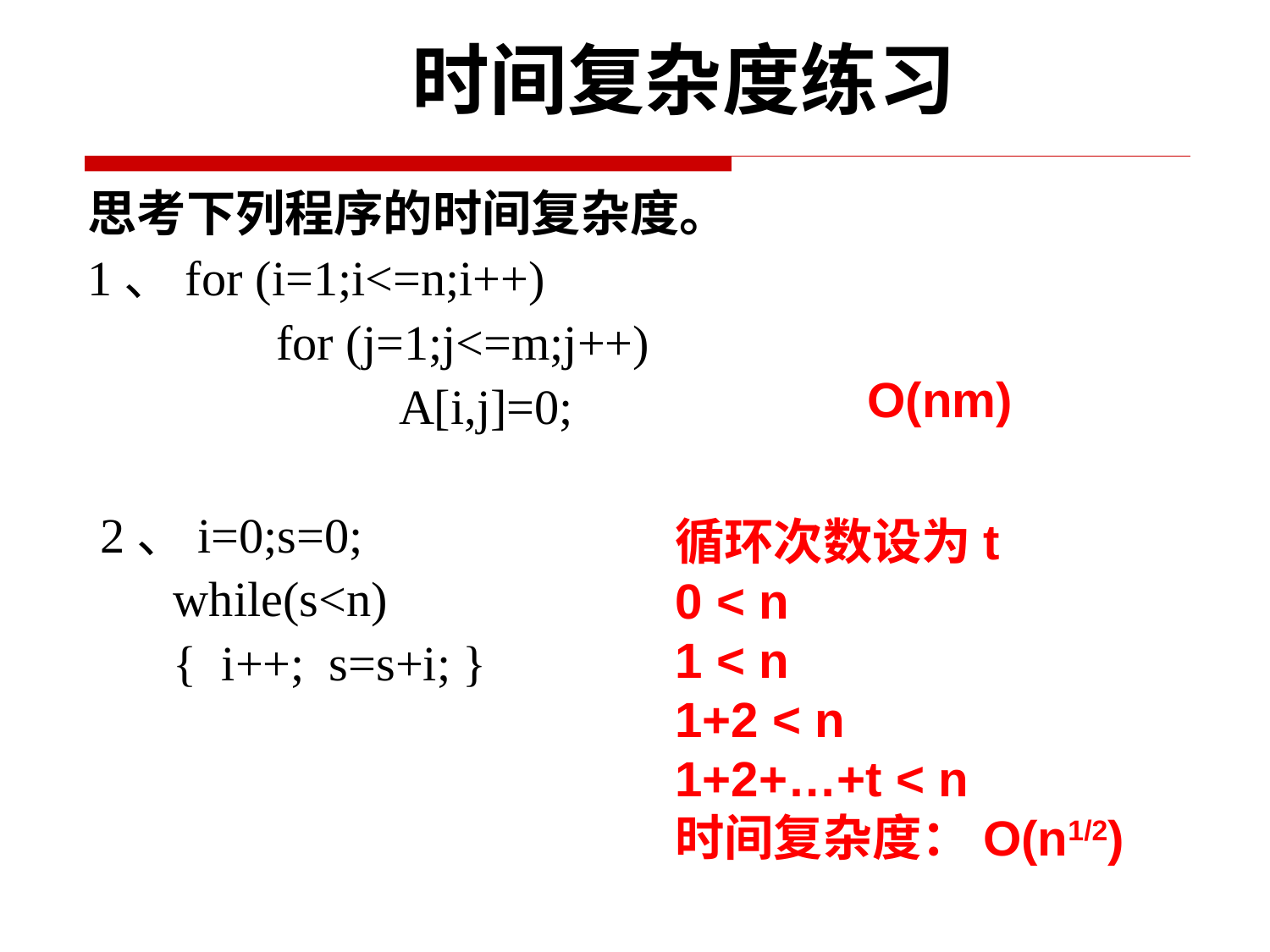

时间复杂度练习
思考下列程序的时间复杂度。
1、for (i=1;i<=n;i++)
        	     for (j=1;j<=m;j++)
	               A[i,j]=0;

 2、i=0;s=0;
       while(s<n)
       {  i++;  s=s+i; }
O(nm)
循环次数设为t
0 < n
1 < n
1+2 < n
1+2+…+t < n
时间复杂度：O(n1/2)